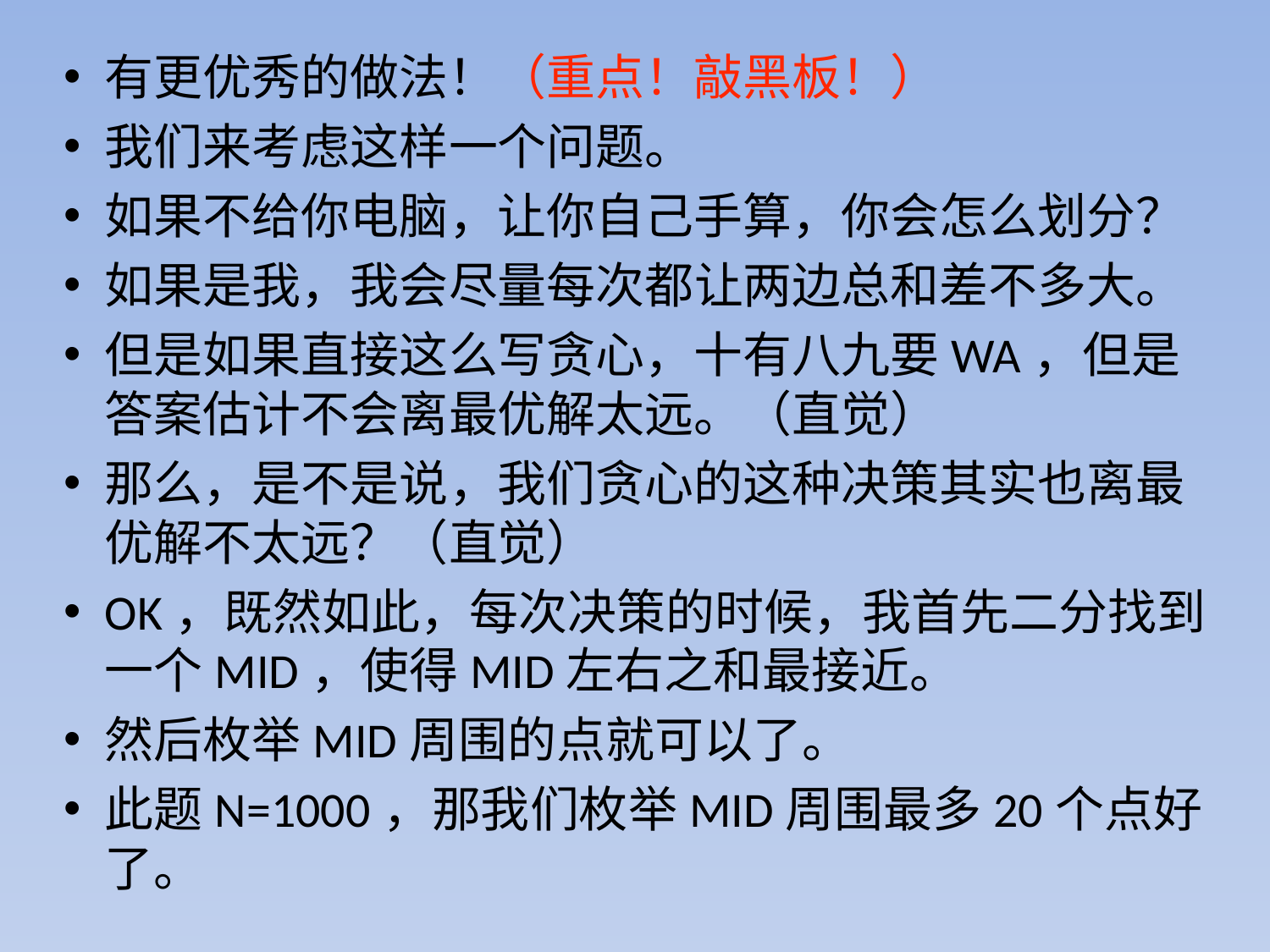

有更优秀的做法！（重点！敲黑板！）
我们来考虑这样一个问题。
如果不给你电脑，让你自己手算，你会怎么划分？
如果是我，我会尽量每次都让两边总和差不多大。
但是如果直接这么写贪心，十有八九要WA，但是答案估计不会离最优解太远。（直觉）
那么，是不是说，我们贪心的这种决策其实也离最优解不太远？（直觉）
OK，既然如此，每次决策的时候，我首先二分找到一个MID，使得MID左右之和最接近。
然后枚举MID周围的点就可以了。
此题N=1000，那我们枚举MID周围最多20个点好了。